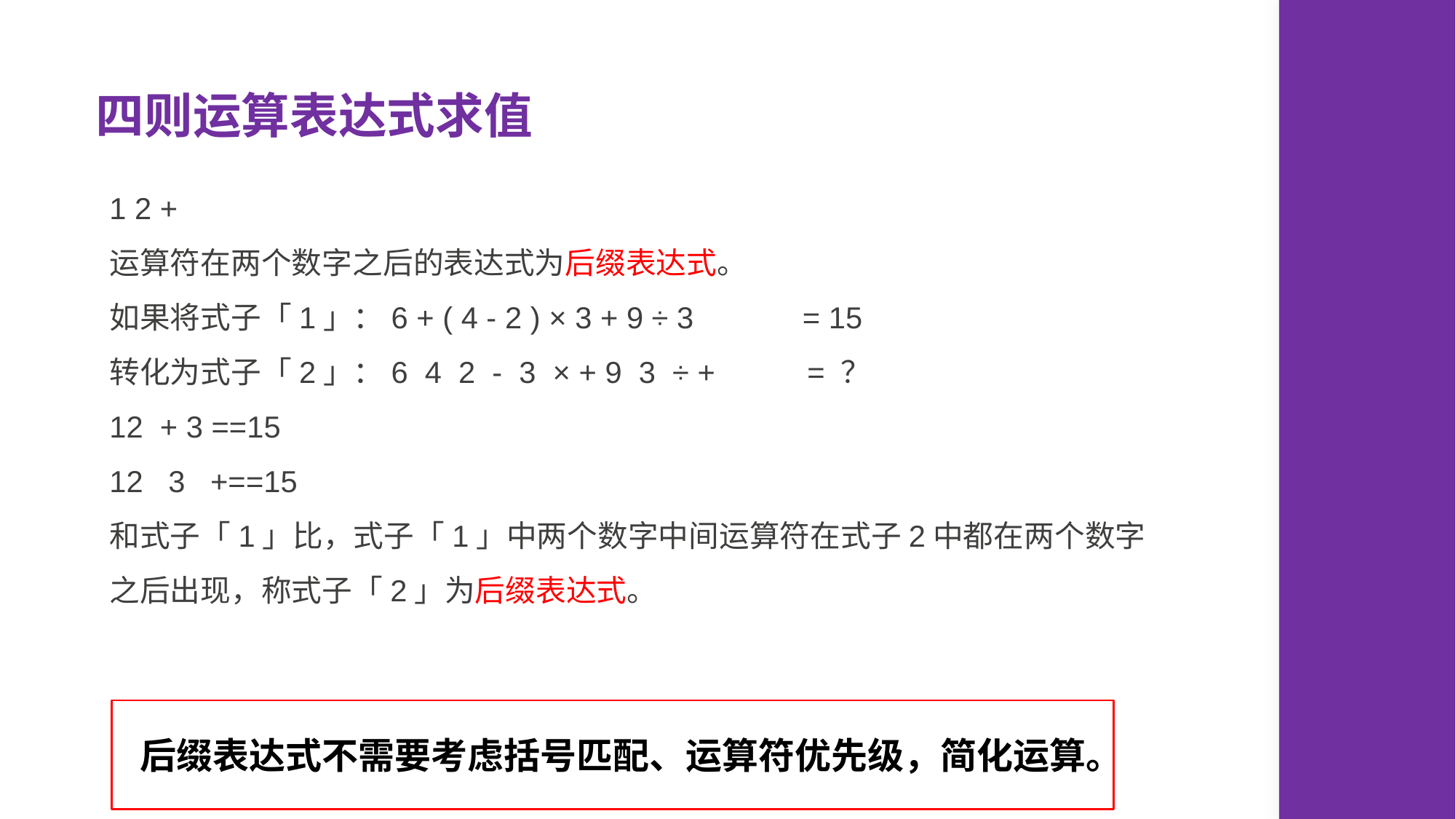

四则运算表达式求值

1 2 +
运算符在两个数字之后的表达式为后缀表达式。
如果将式子「1」：6 + ( 4 - 2 ) × 3 + 9 ÷ 3             = 15
转化为式子「2」：6  4  2  -  3  × + 9  3  ÷ +           = ？
12  + 3 ==15
12   3   +==15
和式子「1」比，式子「1」中两个数字中间运算符在式子2中都在两个数字之后出现，称式子「2」为后缀表达式。

后缀表达式不需要考虑括号匹配、运算符优先级，简化运算。